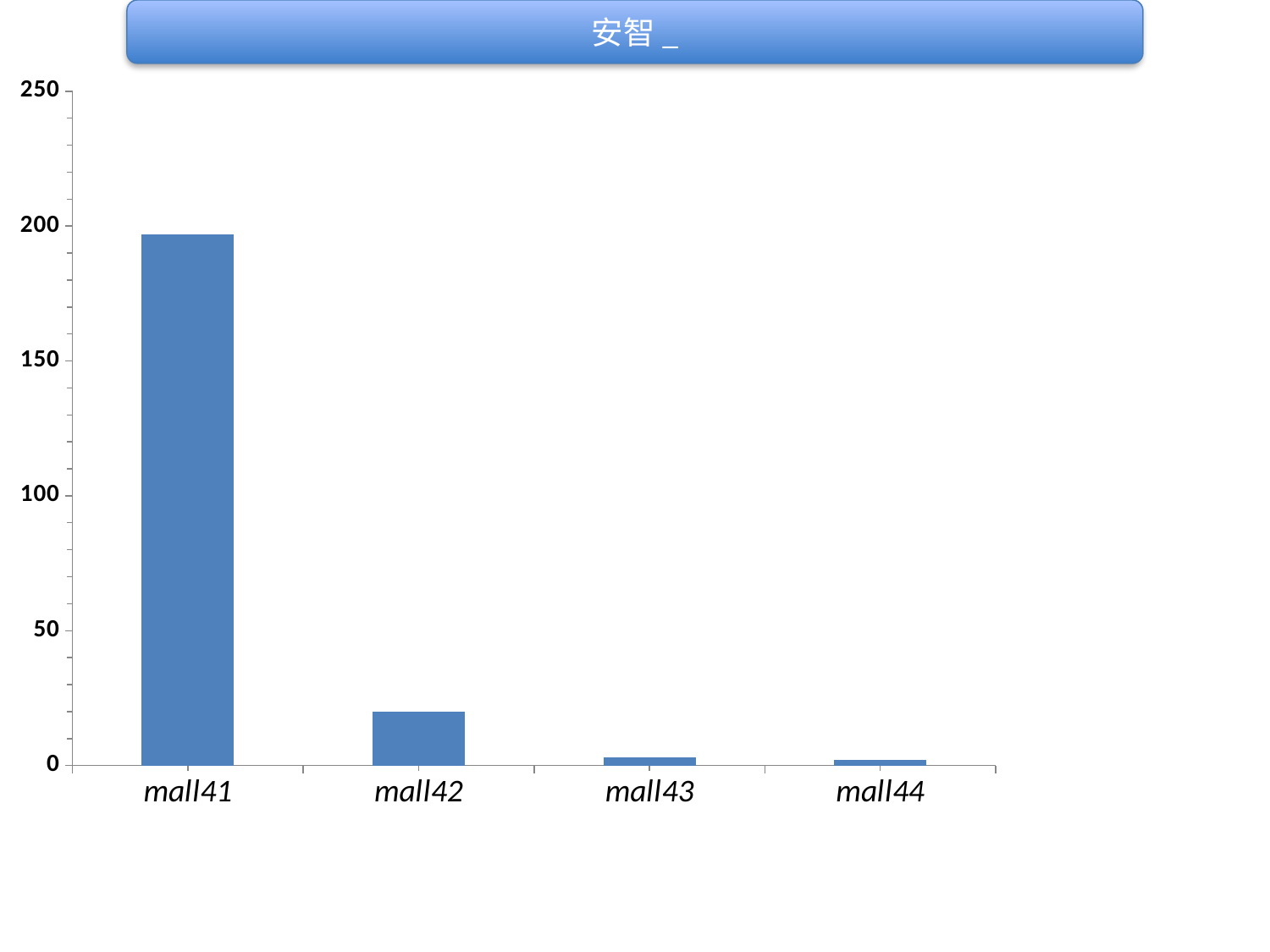

安智_

### Chart

| Category | uv |
|---|---|
| mall41 | 197.0 |
| mall42 | 20.0 |
| mall43 | 3.0 |
| mall44 | 2.0 |